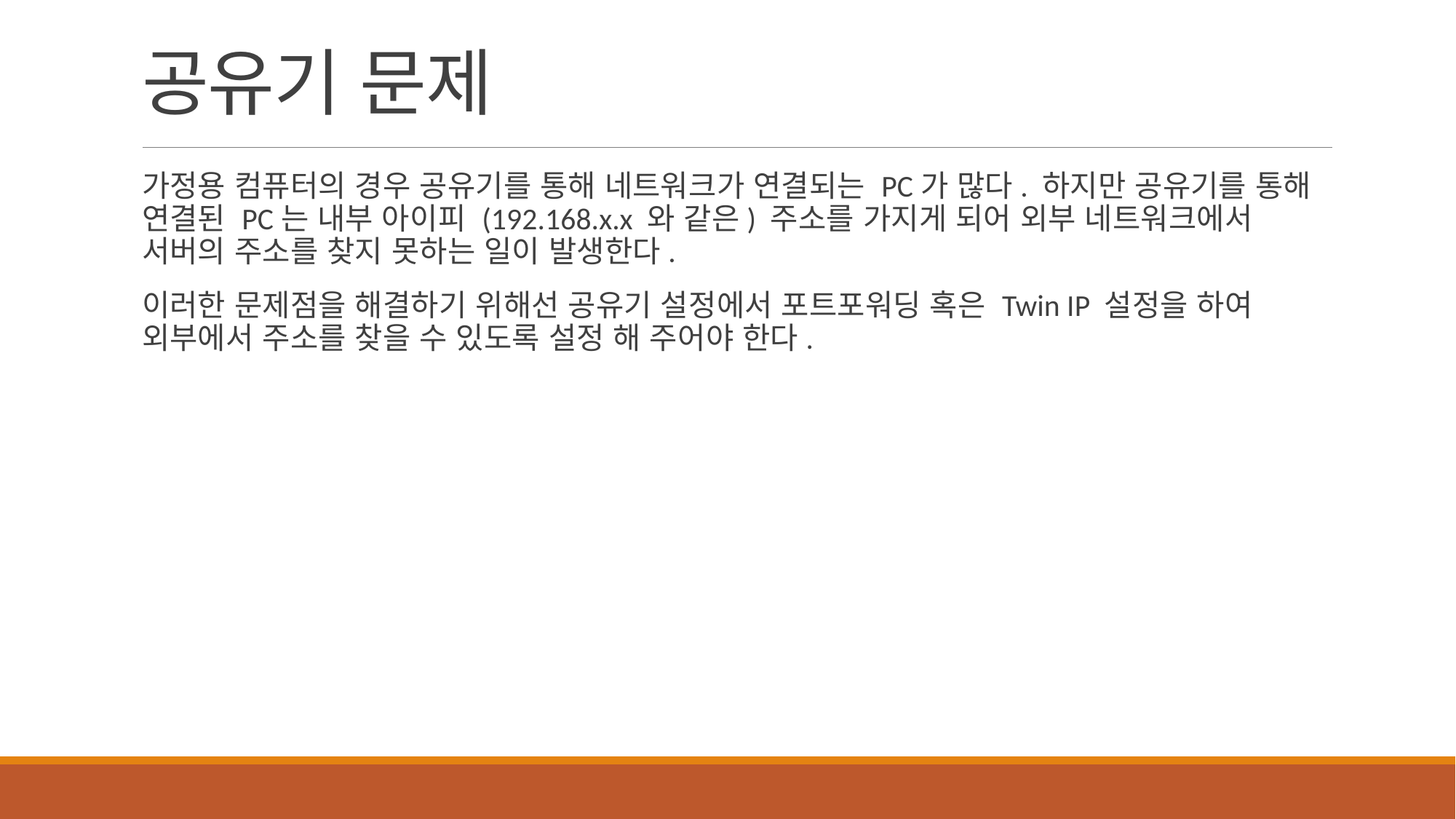

# 공유기 문제
가정용 컴퓨터의 경우 공유기를 통해 네트워크가 연결되는 PC가 많다. 하지만 공유기를 통해 연결된 PC는 내부 아이피 (192.168.x.x 와 같은) 주소를 가지게 되어 외부 네트워크에서 서버의 주소를 찾지 못하는 일이 발생한다.
이러한 문제점을 해결하기 위해선 공유기 설정에서 포트포워딩 혹은 Twin IP 설정을 하여 외부에서 주소를 찾을 수 있도록 설정 해 주어야 한다.